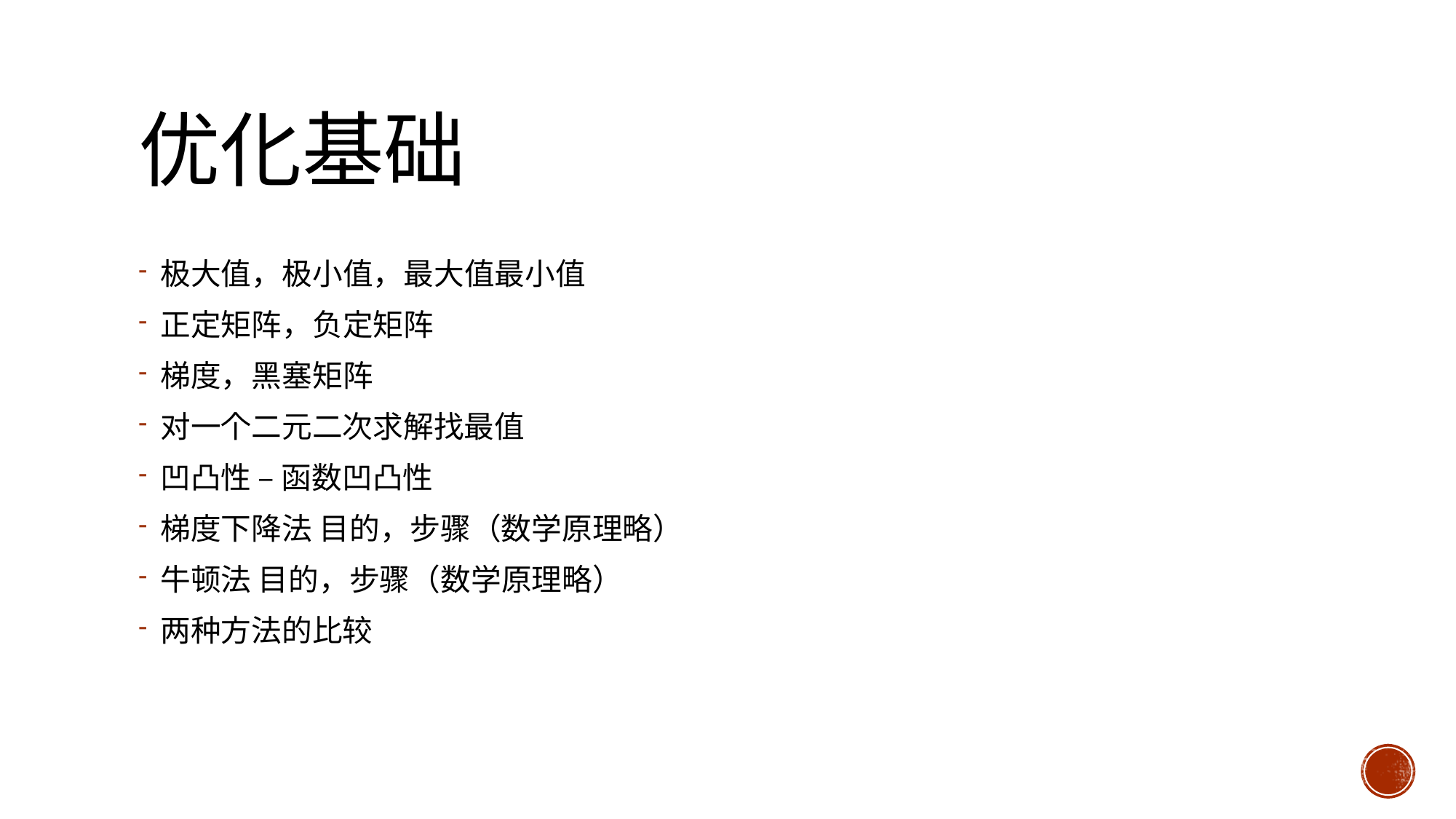

# 优化基础
极大值，极小值，最大值最小值
正定矩阵，负定矩阵
梯度，黑塞矩阵
对一个二元二次求解找最值
凹凸性 – 函数凹凸性
梯度下降法 目的，步骤（数学原理略）
牛顿法 目的，步骤（数学原理略）
两种方法的比较